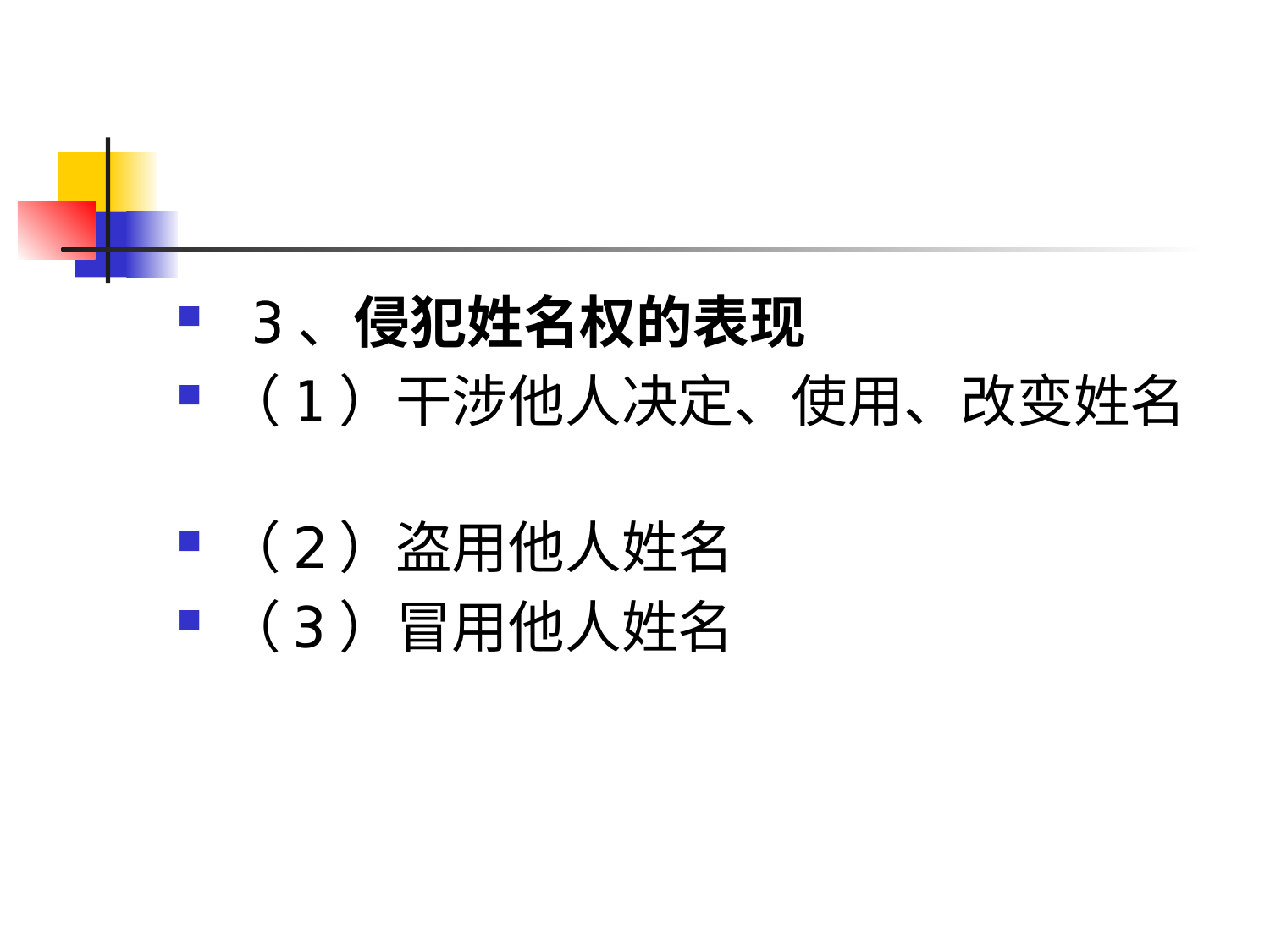

#
  3、侵犯姓名权的表现
（1）干涉他人决定、使用、改变姓名
（2）盗用他人姓名
（3）冒用他人姓名